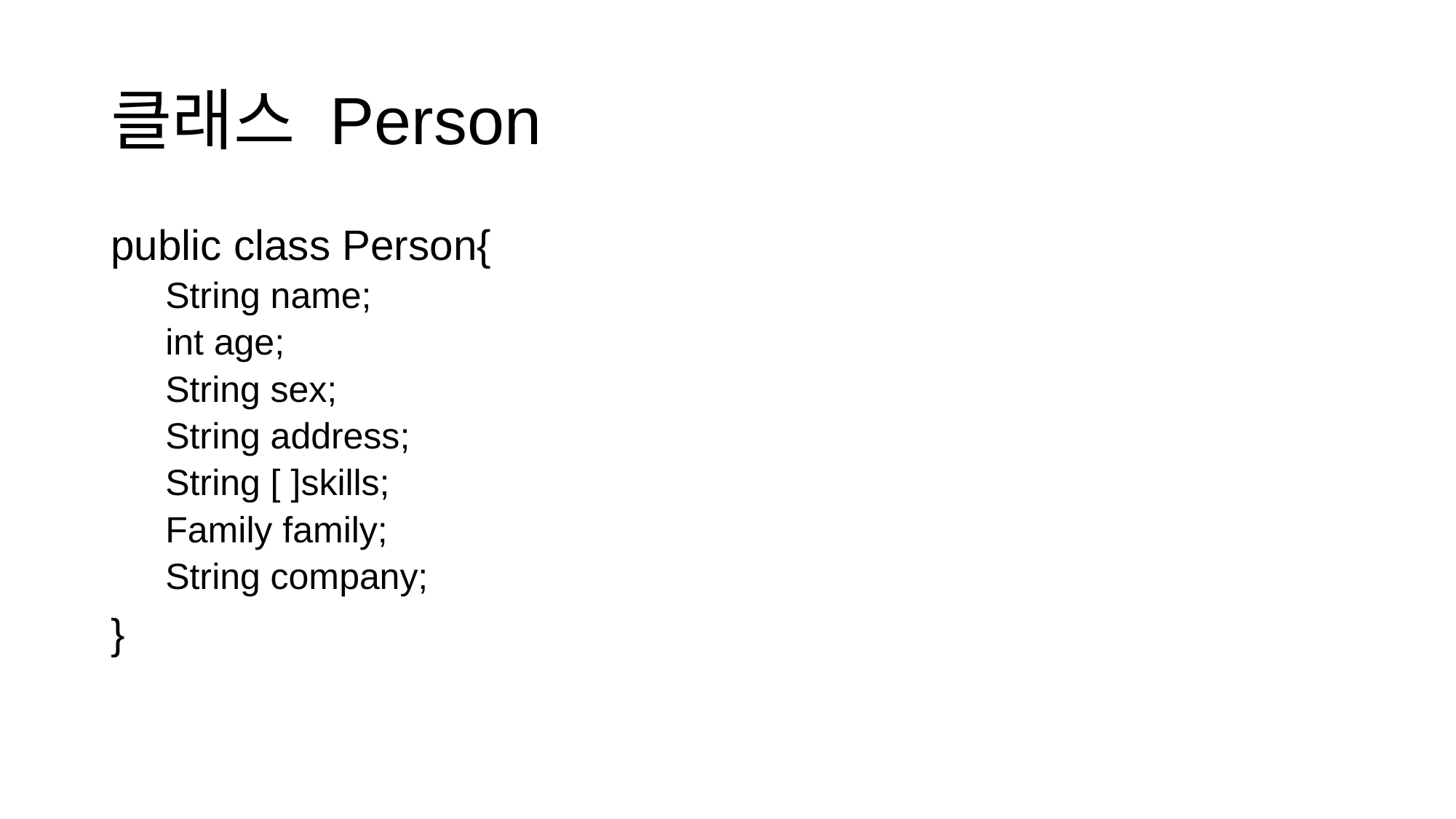

# 클래스 Person
public class Person{
String name;
int age;
String sex;
String address;
String [ ]skills;
Family family;
String company;
}